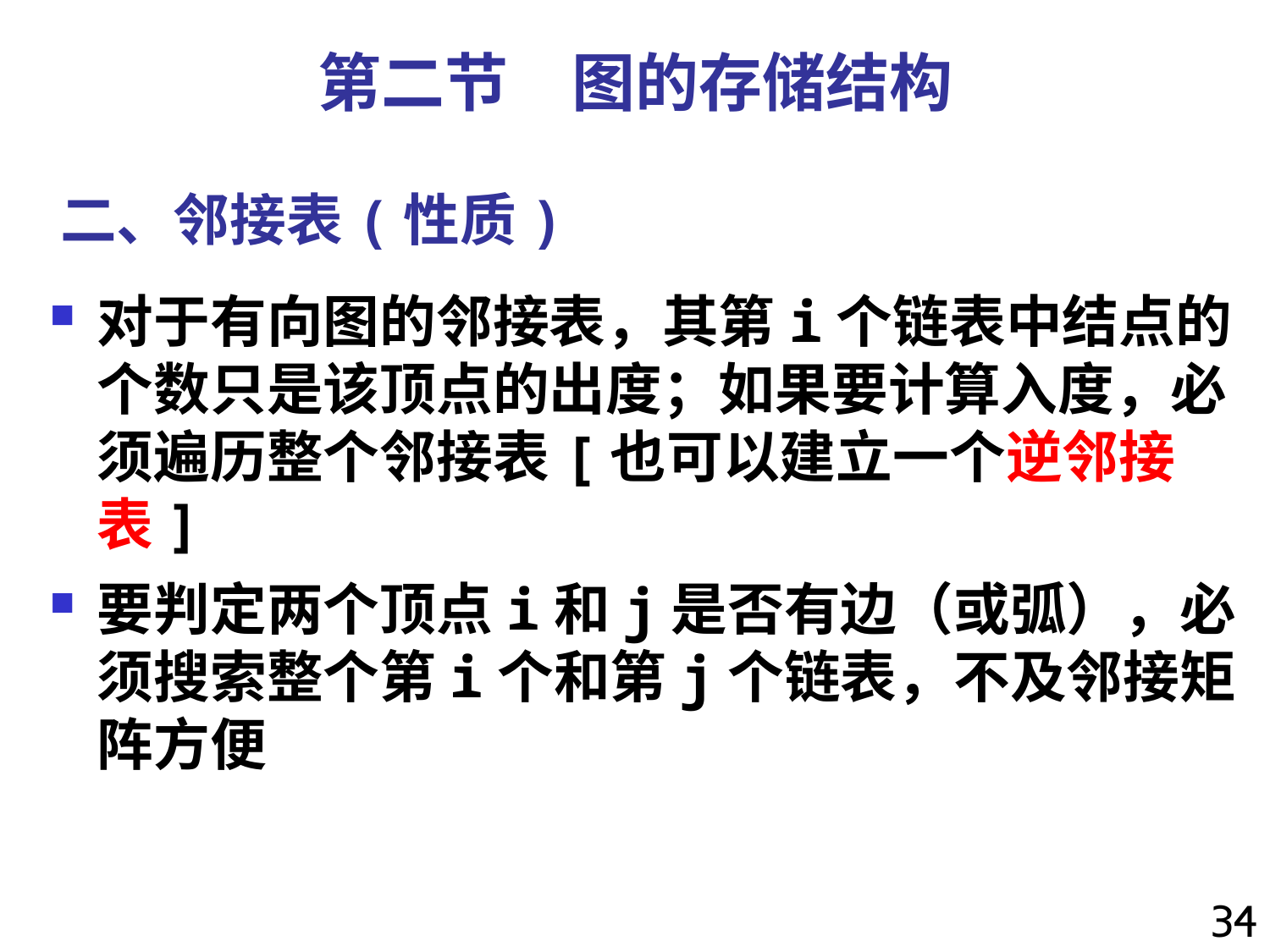

第二节　图的存储结构
# 二、邻接表(性质)
对于有向图的邻接表，其第i个链表中结点的个数只是该顶点的出度；如果要计算入度，必须遍历整个邻接表[也可以建立一个逆邻接表]
要判定两个顶点i和j是否有边（或弧），必须搜索整个第i个和第j个链表，不及邻接矩阵方便
34